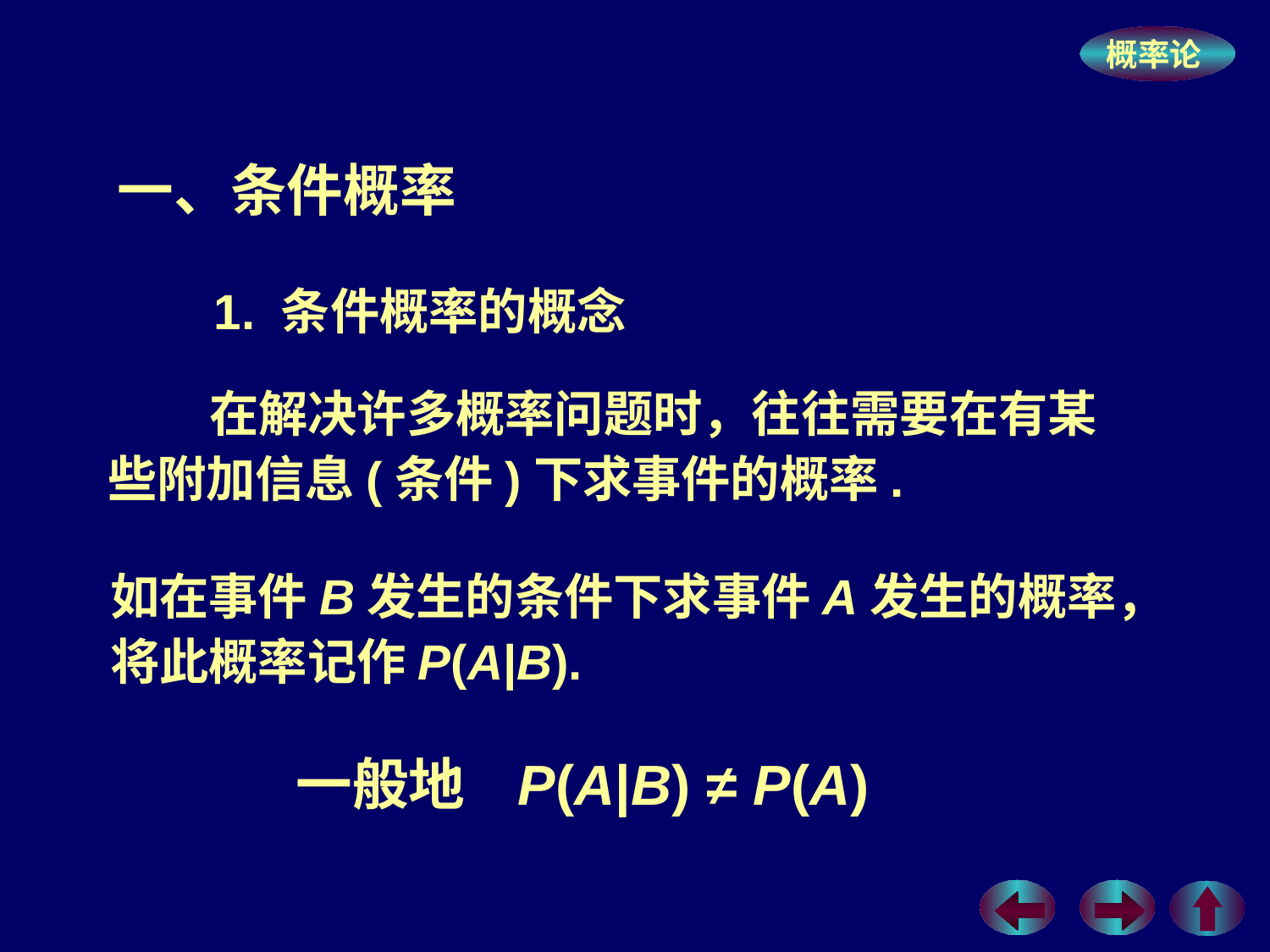

一、条件概率

1. 条件概率的概念
        在解决许多概率问题时，往往需要在有某些附加信息(条件)下求事件的概率.
如在事件B发生的条件下求事件A发生的概率，将此概率记作P(A|B).
    一般地   P(A|B) ≠ P(A)